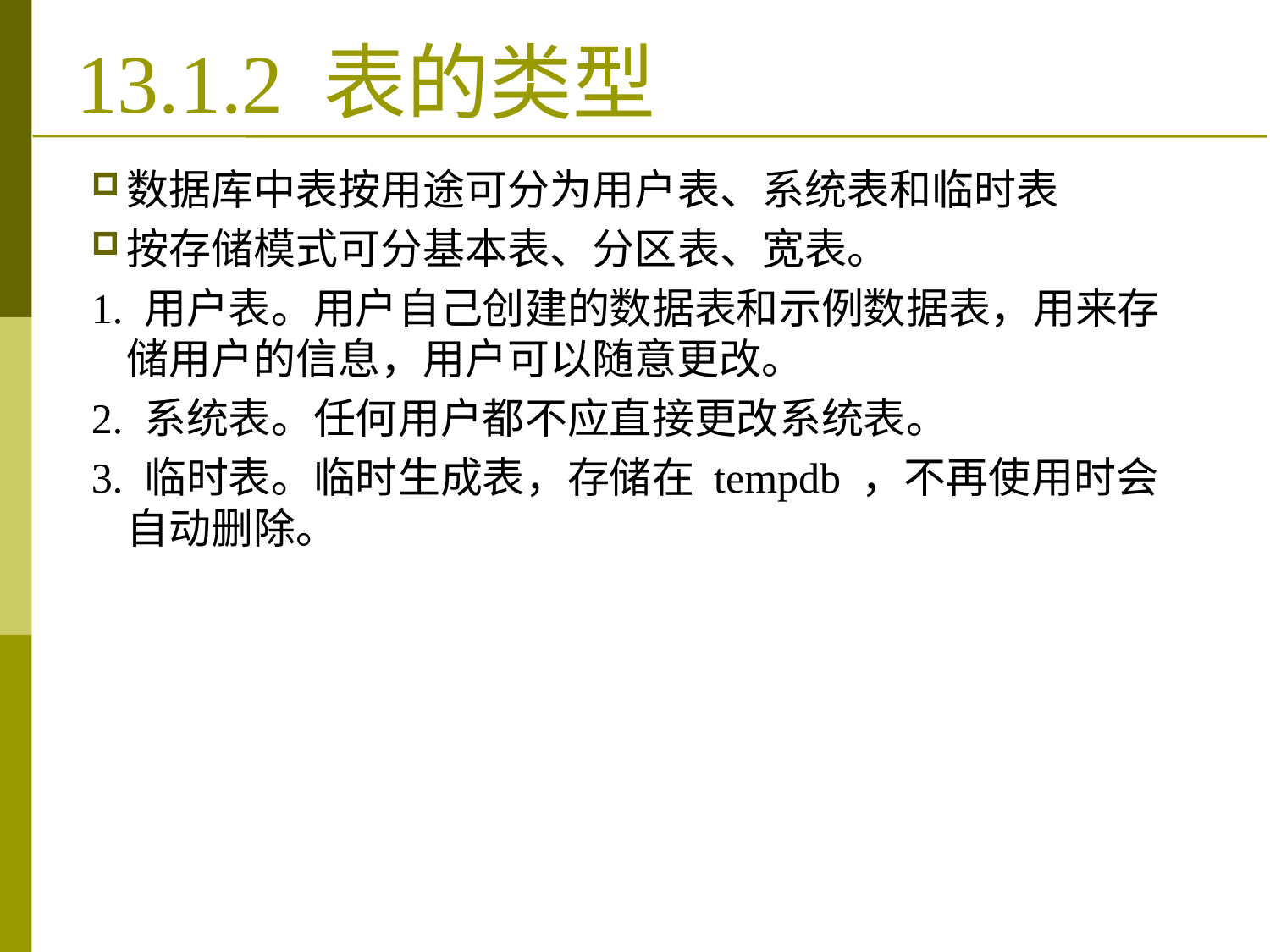

数据库中表按用途可分为用户表、系统表和临时表
按存储模式可分基本表、分区表、宽表。
1. 用户表。用户自己创建的数据表和示例数据表，用来存储用户的信息，用户可以随意更改。
2. 系统表。任何用户都不应直接更改系统表。
3. 临时表。临时生成表，存储在 tempdb ，不再使用时会自动删除。
# 13.1.2 表的类型